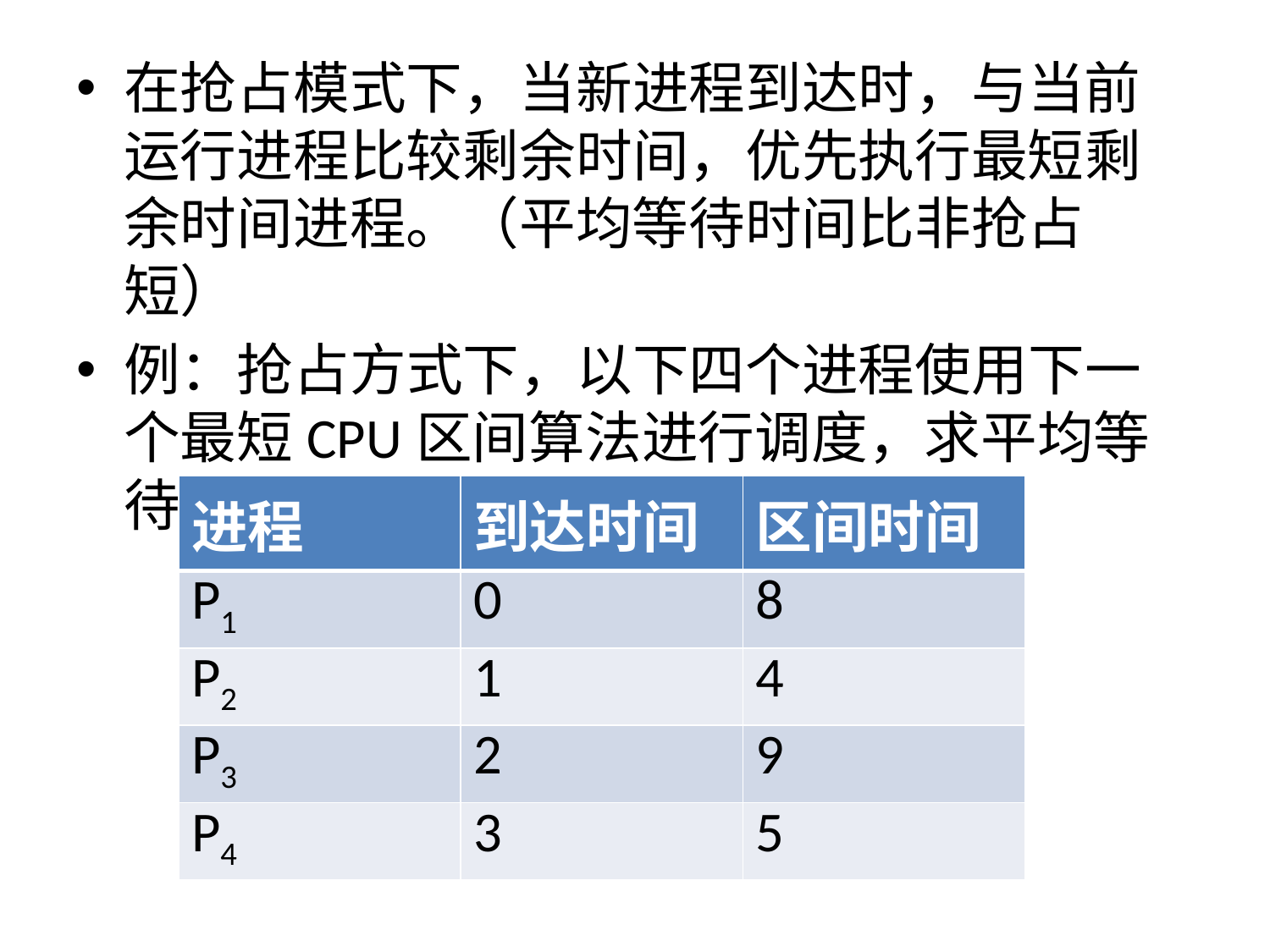

在抢占模式下，当新进程到达时，与当前运行进程比较剩余时间，优先执行最短剩余时间进程。（平均等待时间比非抢占短）
例：抢占方式下，以下四个进程使用下一个最短CPU区间算法进行调度，求平均等待时间和平均周转时间。
| 进程 | 到达时间 | 区间时间 |
| --- | --- | --- |
| P1 | 0 | 8 |
| P2 | 1 | 4 |
| P3 | 2 | 9 |
| P4 | 3 | 5 |